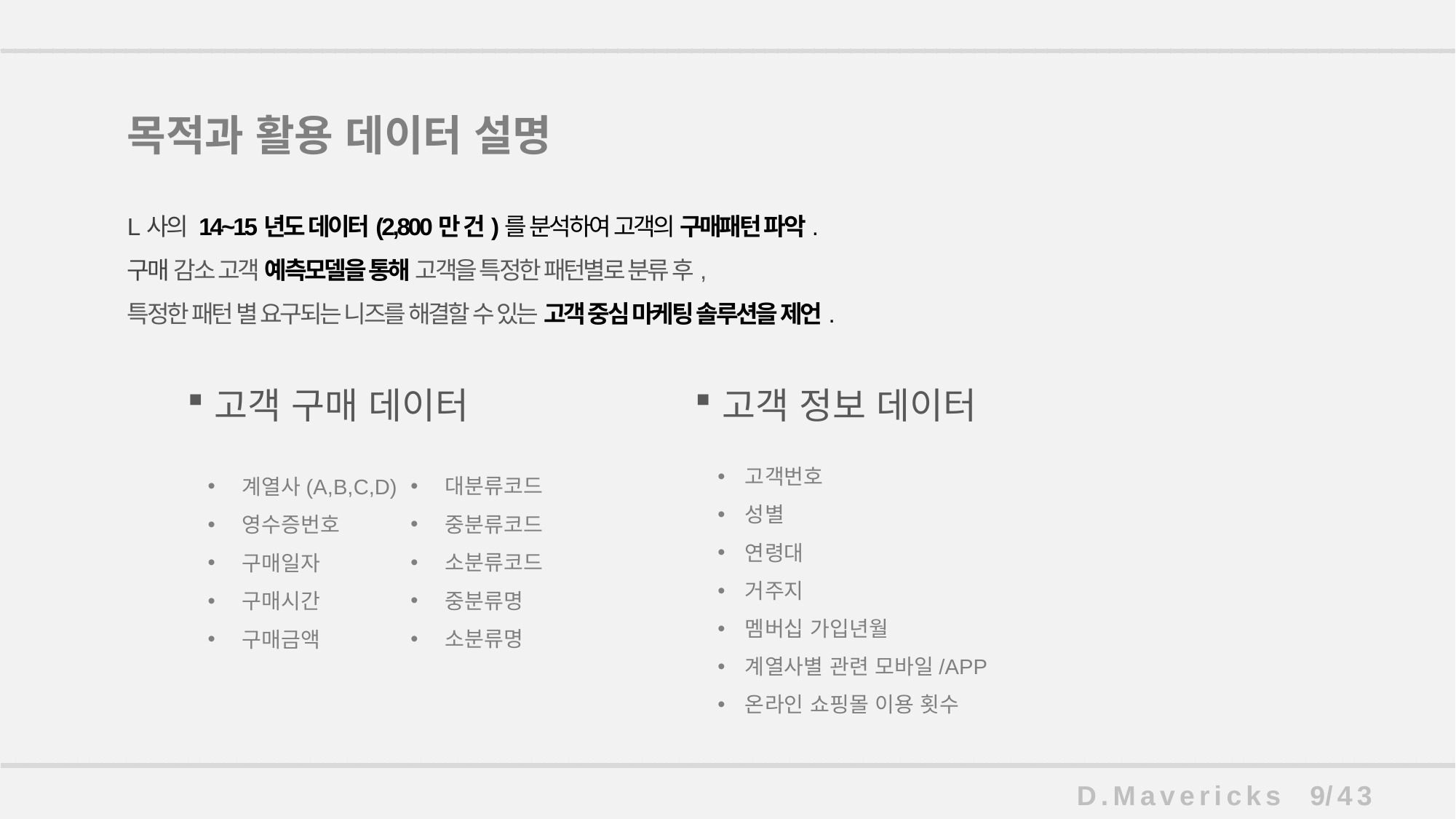

목적과 활용 데이터 설명
# L사의 14~15년도 데이터(2,800만 건)를 분석하여 고객의 구매패턴 파악. 구매 감소 고객 예측모델을 통해 고객을 특정한 패턴별로 분류 후, 특정한 패턴 별 요구되는 니즈를 해결할 수 있는 고객 중심 마케팅 솔루션을 제언.
고객 구매 데이터
고객 정보 데이터
대분류코드
중분류코드
소분류코드
중분류명
소분류명
계열사(A,B,C,D)
영수증번호
구매일자
구매시간
구매금액
고객번호
성별
연령대
거주지
멤버십 가입년월
계열사별 관련 모바일/APP
온라인 쇼핑몰 이용 횟수

D.Mavericks  9/43